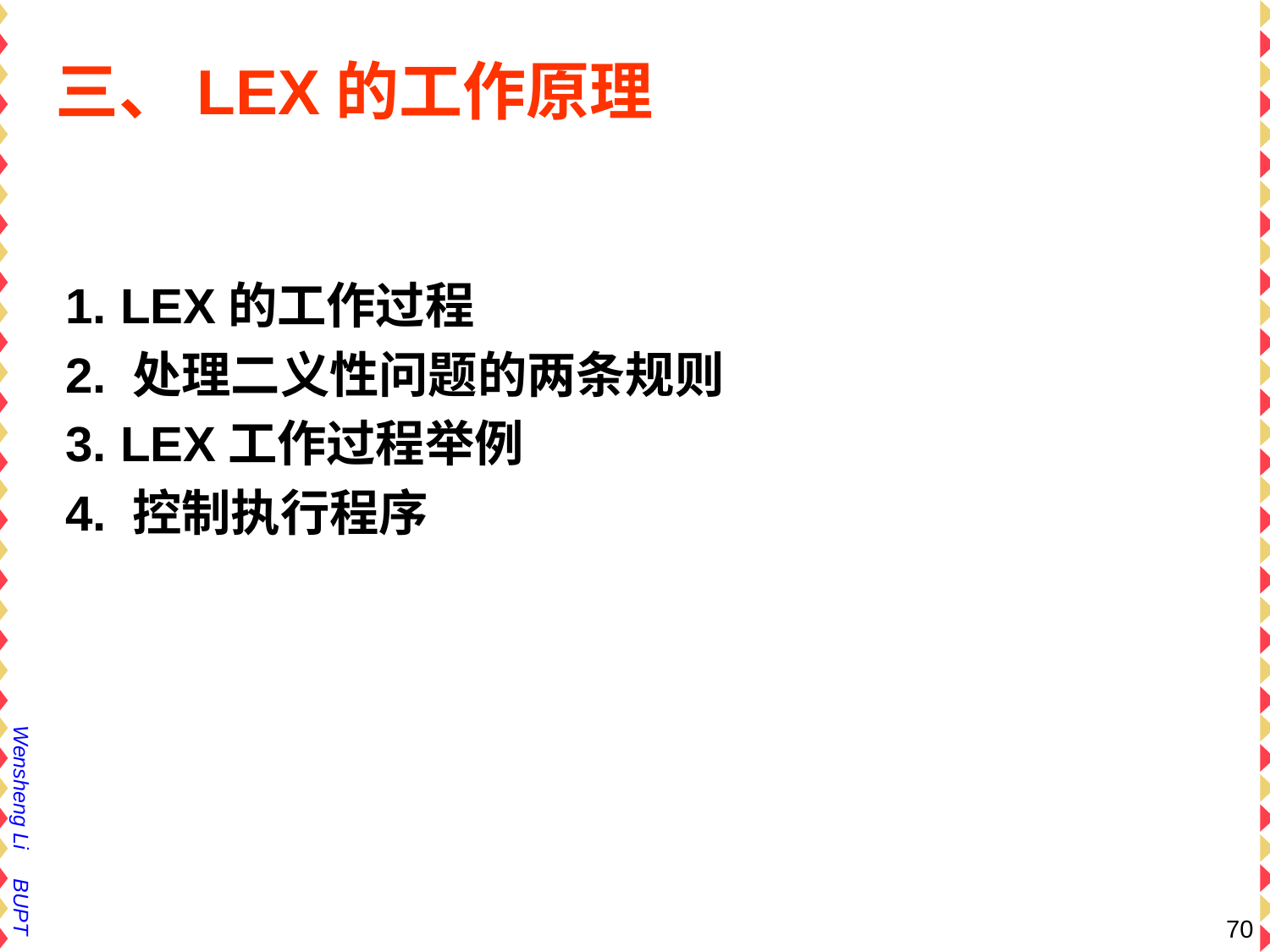

# 三、LEX的工作原理

1. LEX的工作过程
2. 处理二义性问题的两条规则
3. LEX工作过程举例
4. 控制执行程序
70